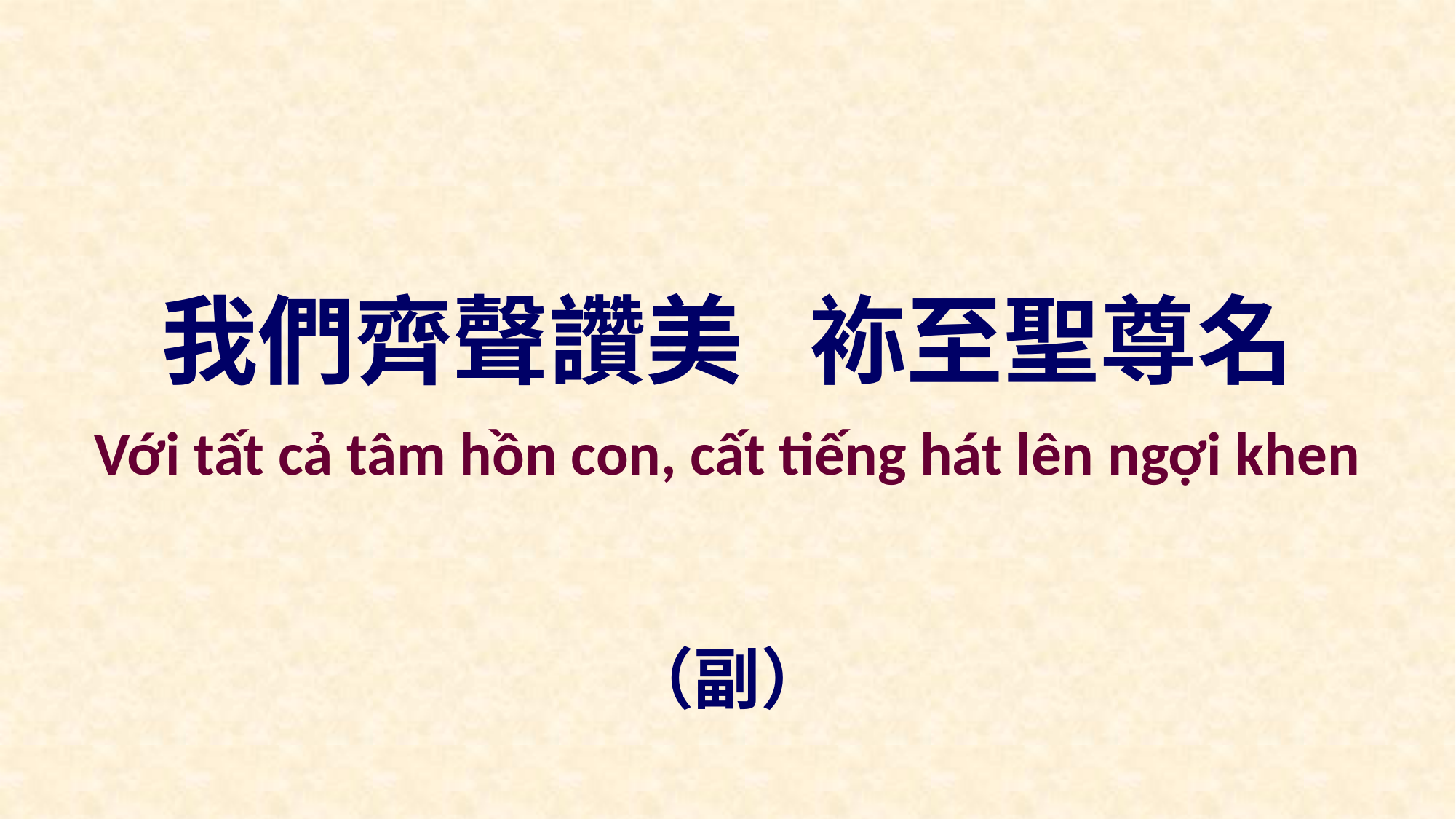

我們齊聲讚美   袮至聖尊名
Với tất cả tâm hồn con, cất tiếng hát lên ngợi khen
（副）